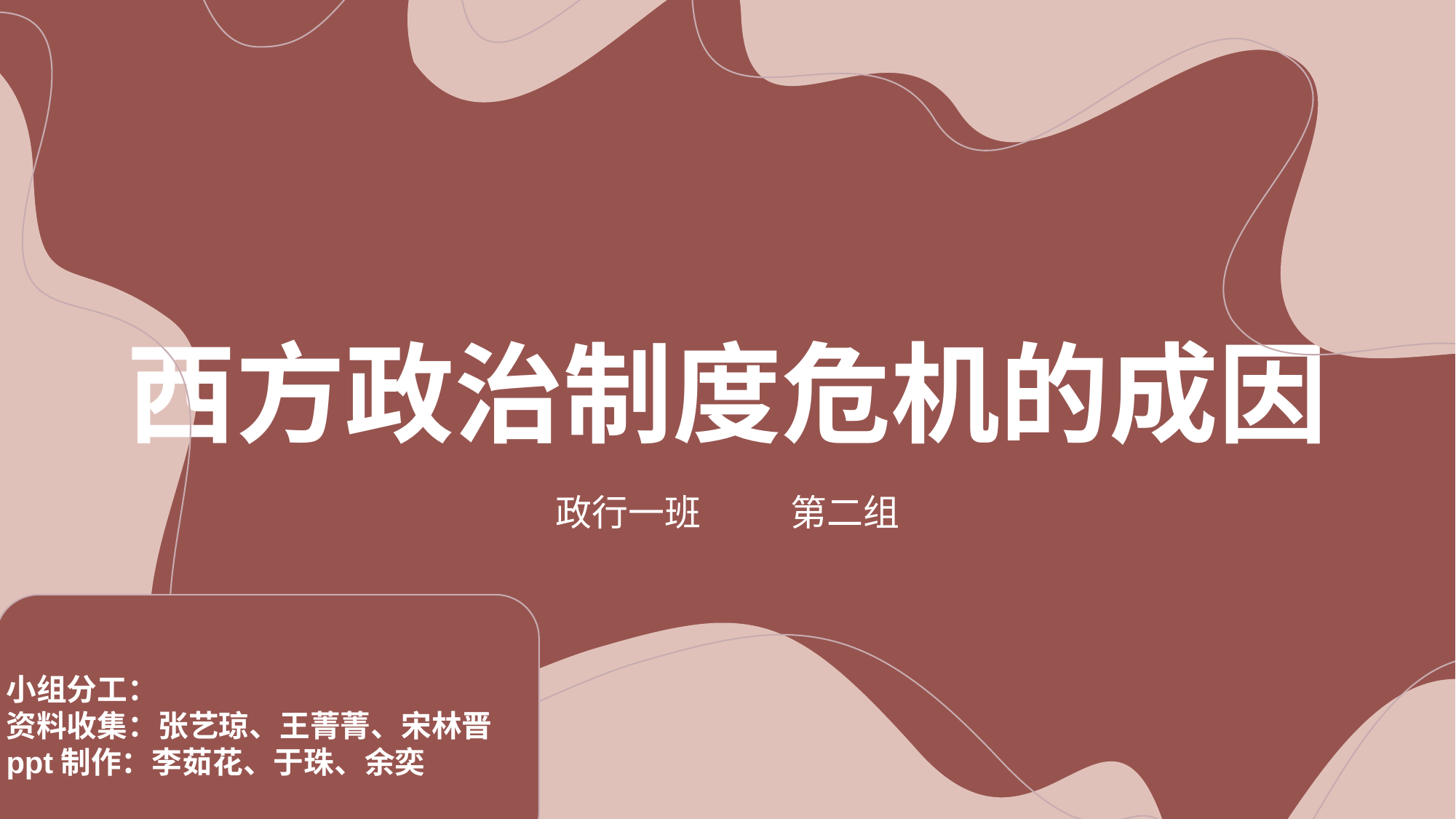

西方政治制度危机的成因
政行一班           第二组

小组分工：
资料收集：张艺琼、王菁菁、宋林晋
ppt制作：李茹花、于珠、余奕